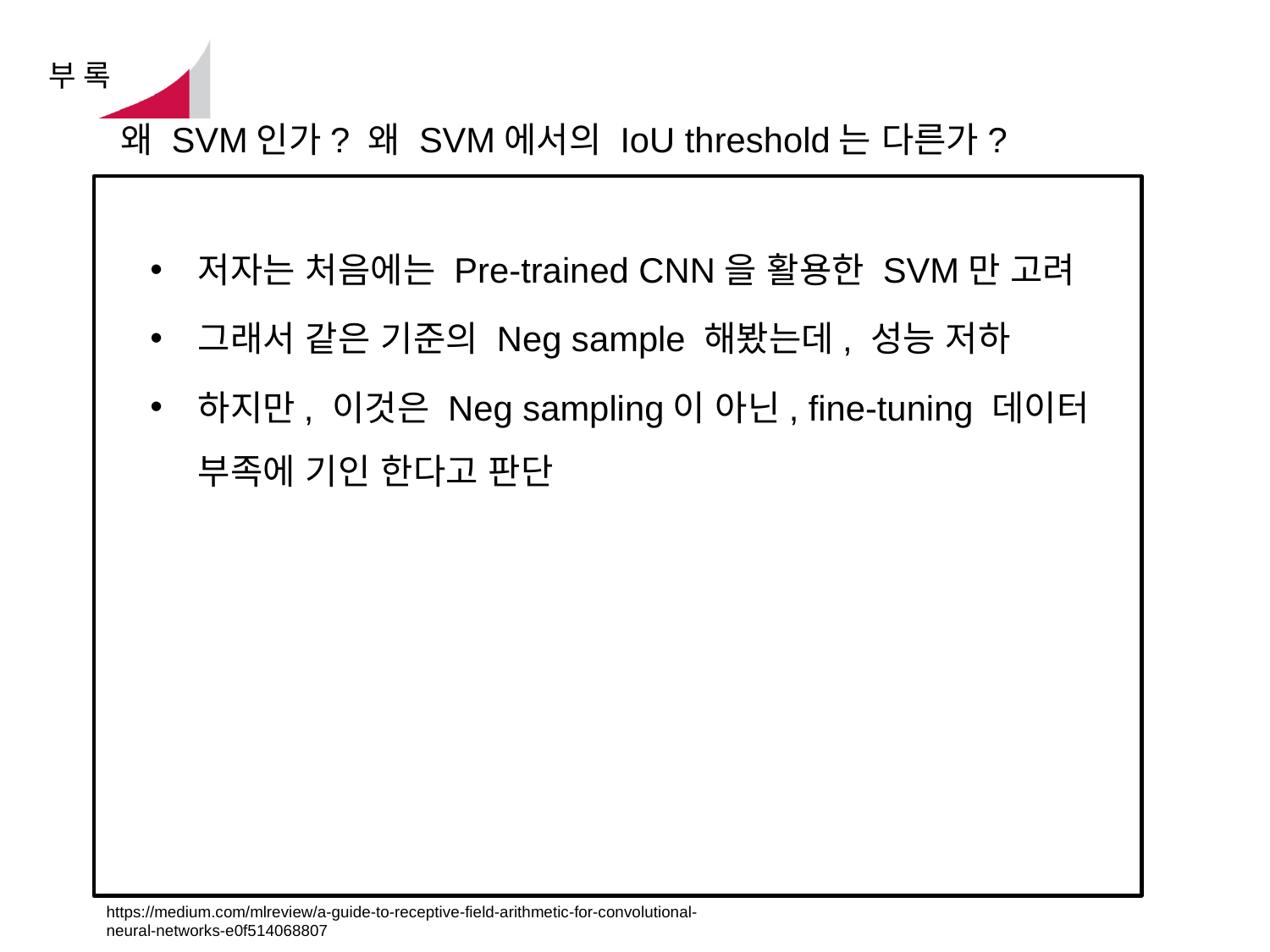

# 부 록
왜 SVM인가? 왜 SVM에서의 IoU threshold는 다른가?

저자는 처음에는 Pre-trained CNN을 활용한 SVM만 고려
그래서 같은 기준의 Neg sample 해봤는데, 성능 저하
하지만, 이것은 Neg sampling이 아닌, fine-tuning 데이터 부족에 기인 한다고 판단

https://medium.com/mlreview/a-guide-to-receptive-field-arithmetic-for-convolutional-neural-networks-e0f514068807